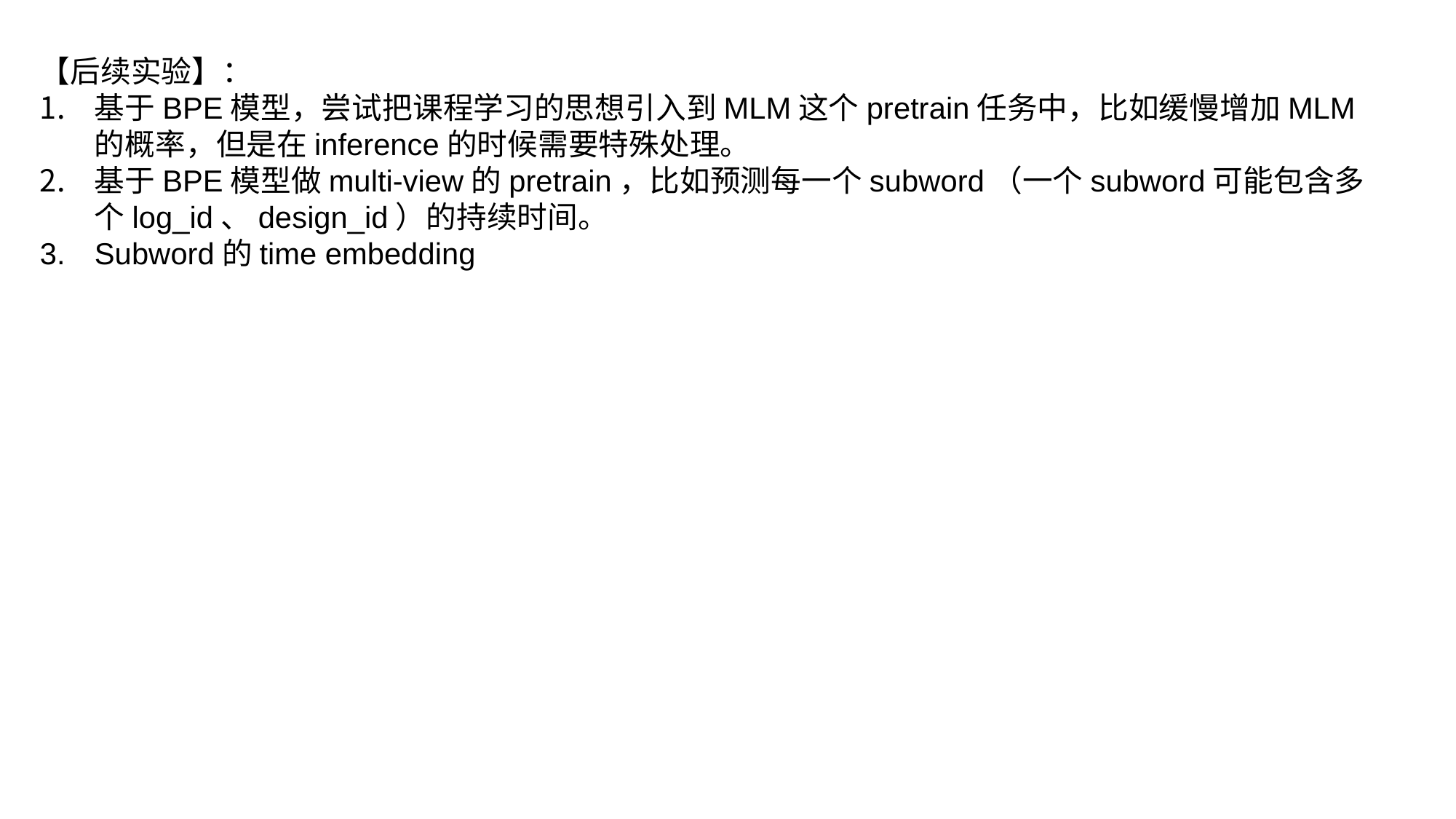

【后续实验】：
基于BPE模型，尝试把课程学习的思想引入到MLM这个pretrain任务中，比如缓慢增加MLM的概率，但是在inference的时候需要特殊处理。
基于BPE模型做multi-view的pretrain，比如预测每一个subword（一个subword可能包含多个log_id、design_id）的持续时间。
Subword的time embedding